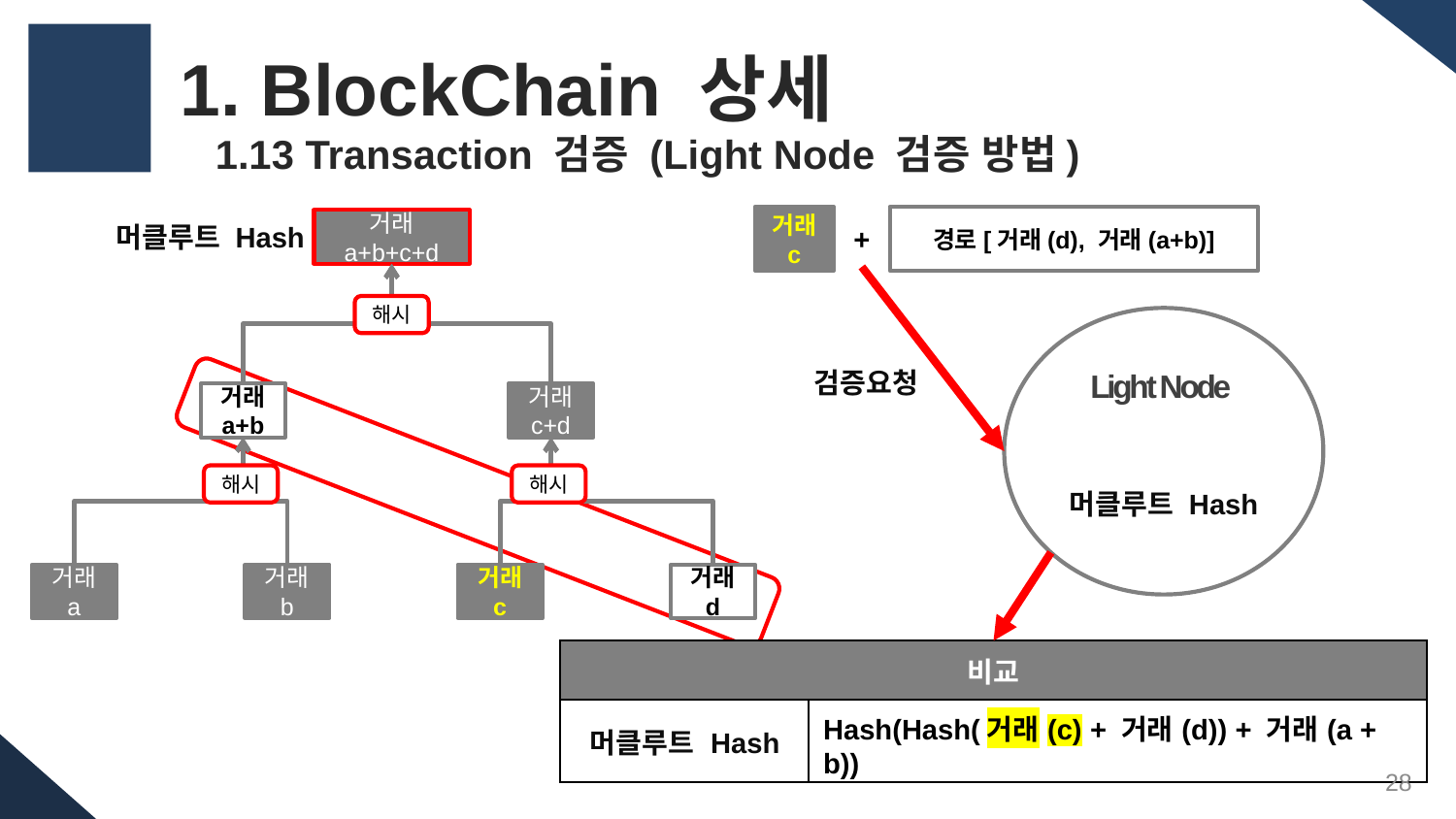

1. BlockChain 상세

  1.13 Transaction 검증 (Light Node 검증 방법)
거래
c
경로[거래(d), 거래(a+b)]
거래
a+b+c+d
해시
거래
a+b
거래
c+d
해시
해시
거래
a
거래
b
거래
c
거래
d
+
머클루트 Hash

검증요청
Light Node

머클루트 Hash
| 비교 |  |
| --- | --- |
| 머클루트 Hash | Hash(Hash(거래(c) + 거래(d)) + 거래(a + b)) |

28